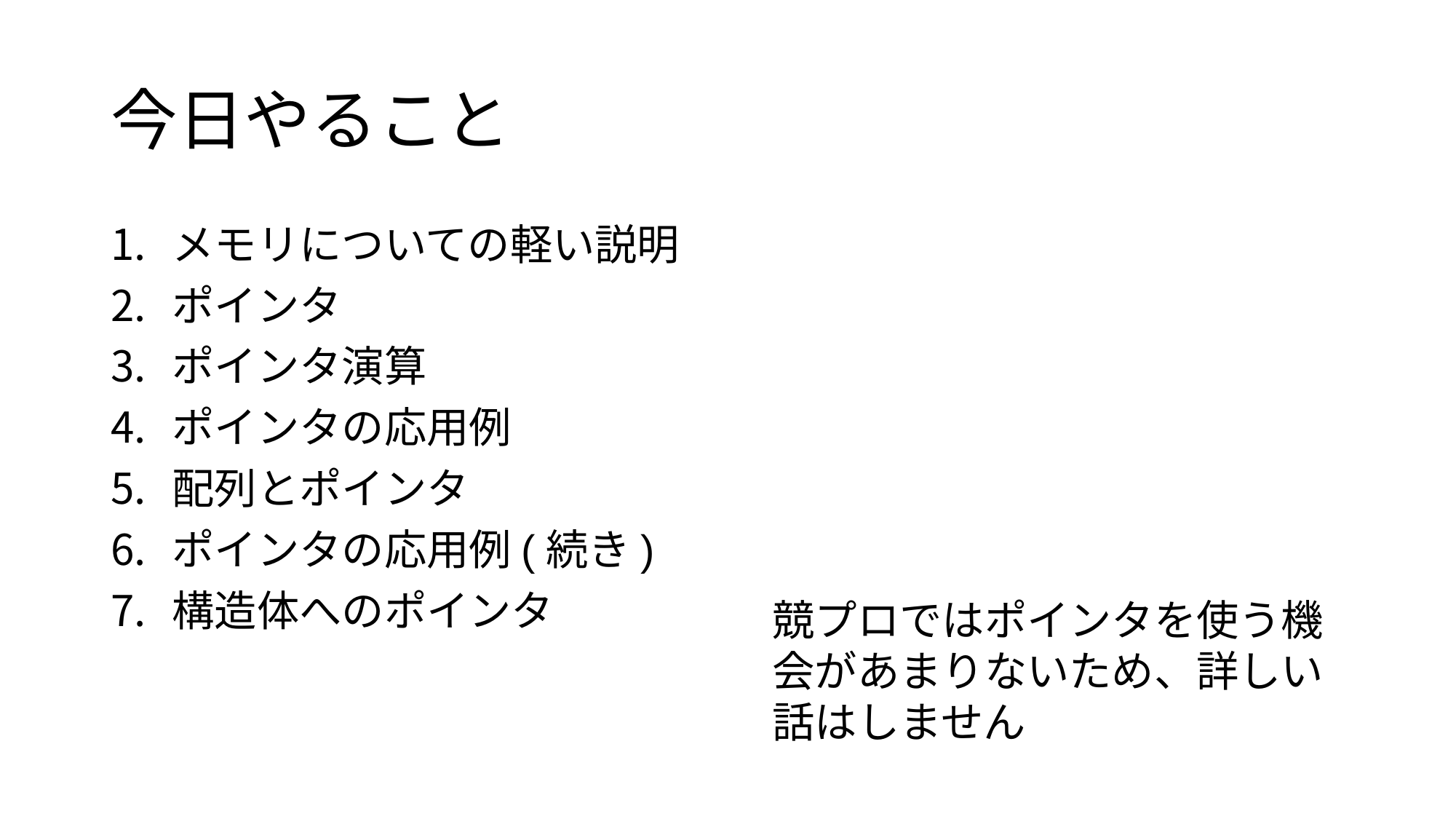

# 今日やること
メモリについての軽い説明
ポインタ
ポインタ演算
ポインタの応用例
配列とポインタ
ポインタの応用例(続き)
構造体へのポインタ
競プロではポインタを使う機会があまりないため、詳しい話はしません